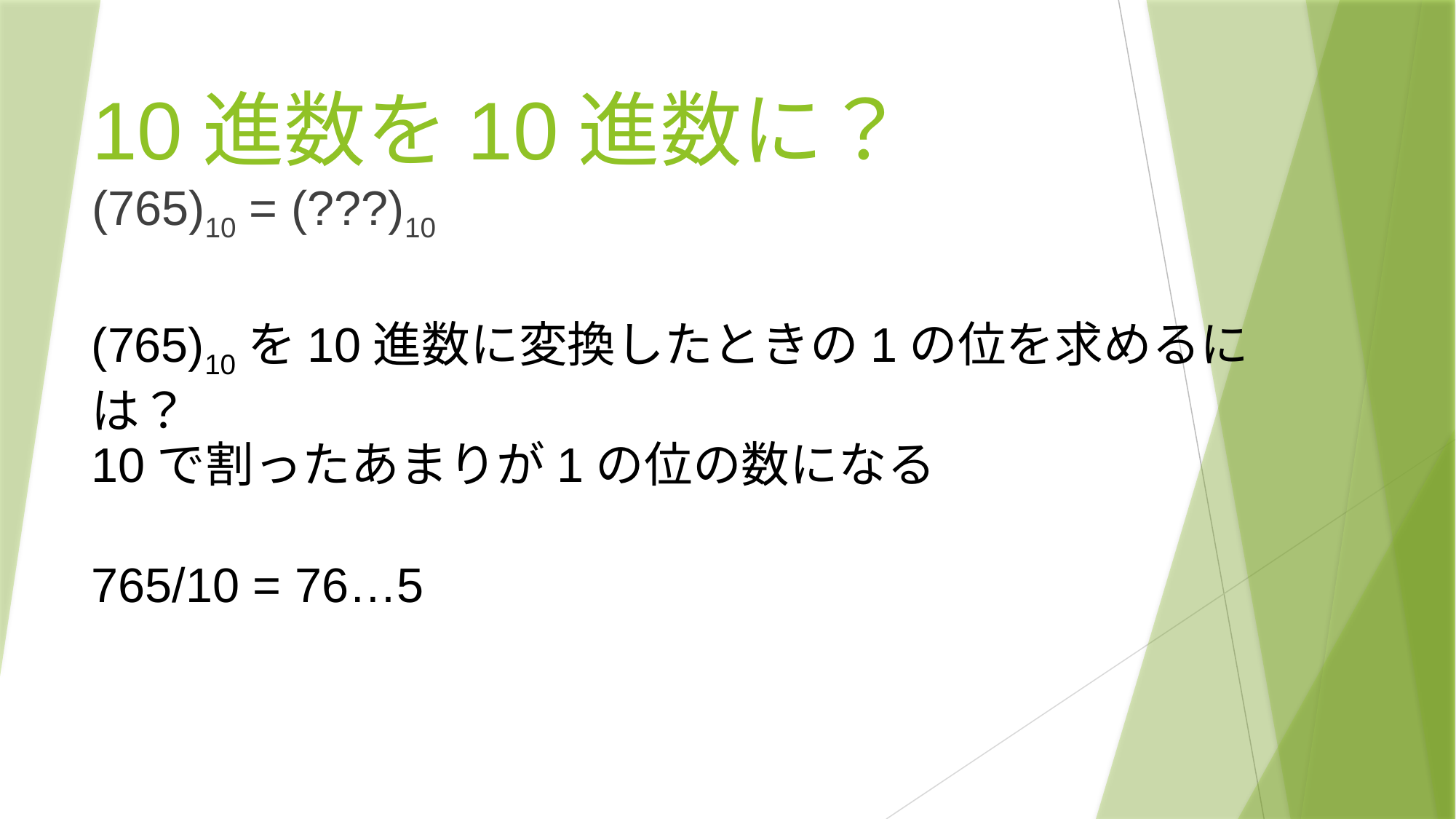

# 10進数を10進数に？
(765)10 = (???)10

(765)10を10進数に変換したときの1の位を求めるには？
10で割ったあまりが1の位の数になる
765/10 = 76…5